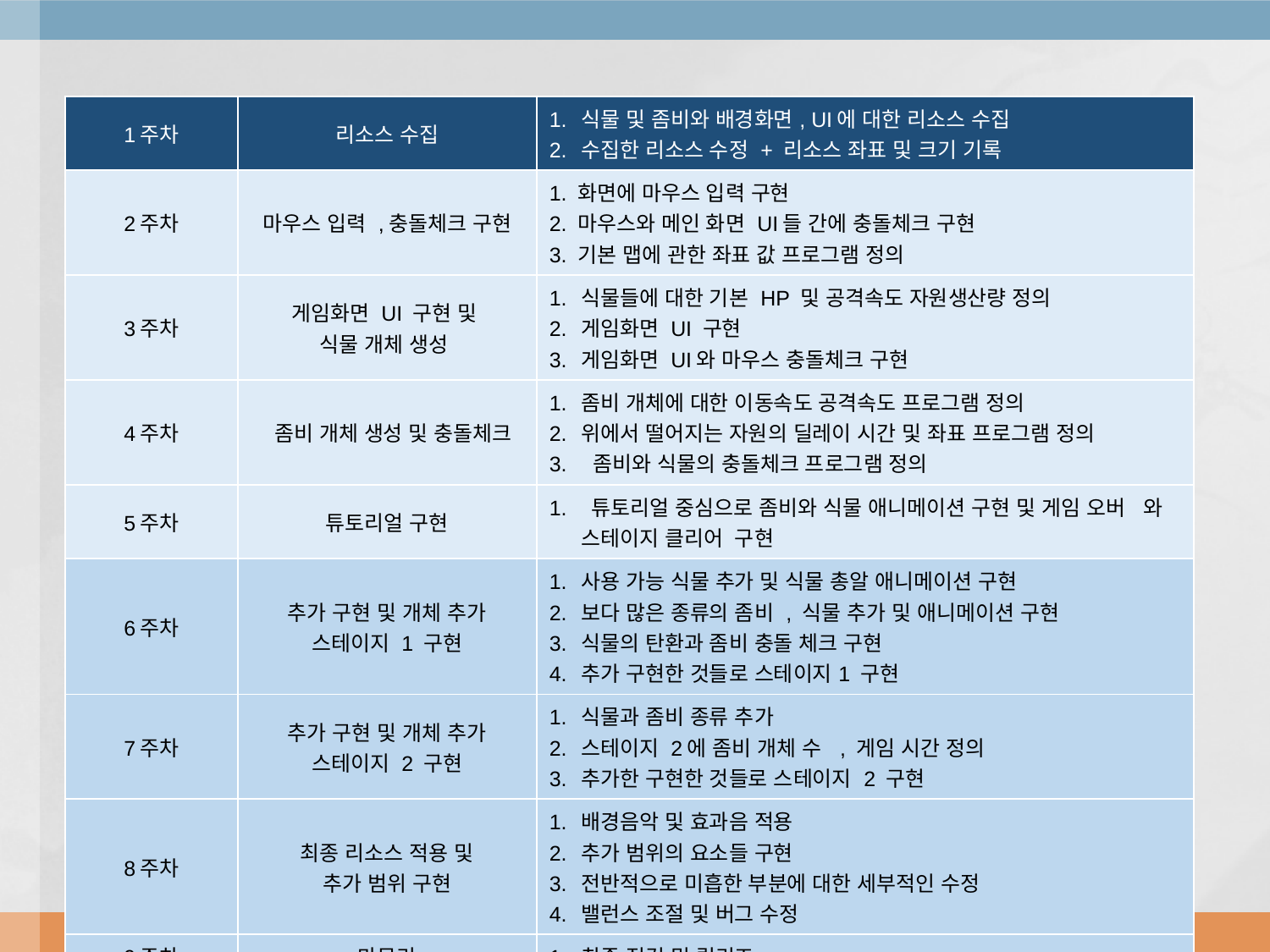

| 1주차 | 리소스 수집 | 식물 및 좀비와 배경화면, UI에 대한 리소스 수집 수집한 리소스 수정 + 리소스 좌표 및 크기 기록 |
| --- | --- | --- |
| 2주차 | 마우스 입력 ,충돌체크 구현 | 1. 화면에 마우스 입력 구현 2. 마우스와 메인 화면 UI들 간에 충돌체크 구현 3. 기본 맵에 관한 좌표 값 프로그램 정의 |
| 3주차 | 게임화면 UI 구현 및 식물 개체 생성 | 식물들에 대한 기본 HP 및 공격속도 자원생산량 정의 게임화면 UI 구현 게임화면 UI와 마우스 충돌체크 구현 |
| 4주차 | 좀비 개체 생성 및 충돌체크 | 좀비 개체에 대한 이동속도 공격속도 프로그램 정의 위에서 떨어지는 자원의 딜레이 시간 및 좌표 프로그램 정의 좀비와 식물의 충돌체크 프로그램 정의 |
| 5주차 | 튜토리얼 구현 | 튜토리얼 중심으로 좀비와 식물 애니메이션 구현 및 게임 오버 와 스테이지 클리어 구현 |
| 6주차 | 추가 구현 및 개체 추가 스테이지 1 구현 | 사용 가능 식물 추가 및 식물 총알 애니메이션 구현 보다 많은 종류의 좀비 , 식물 추가 및 애니메이션 구현 식물의 탄환과 좀비 충돌 체크 구현 추가 구현한 것들로 스테이지1 구현 |
| 7주차 | 추가 구현 및 개체 추가 스테이지 2 구현 | 식물과 좀비 종류 추가 스테이지 2에 좀비 개체 수 , 게임 시간 정의 추가한 구현한 것들로 스테이지 2 구현 |
| 8주차 | 최종 리소스 적용 및 추가 범위 구현 | 배경음악 및 효과음 적용 추가 범위의 요소들 구현 전반적으로 미흡한 부분에 대한 세부적인 수정 밸런스 조절 및 버그 수정 |
| 9주차 | 마무리 | 최종 점검 및 릴리즈 |